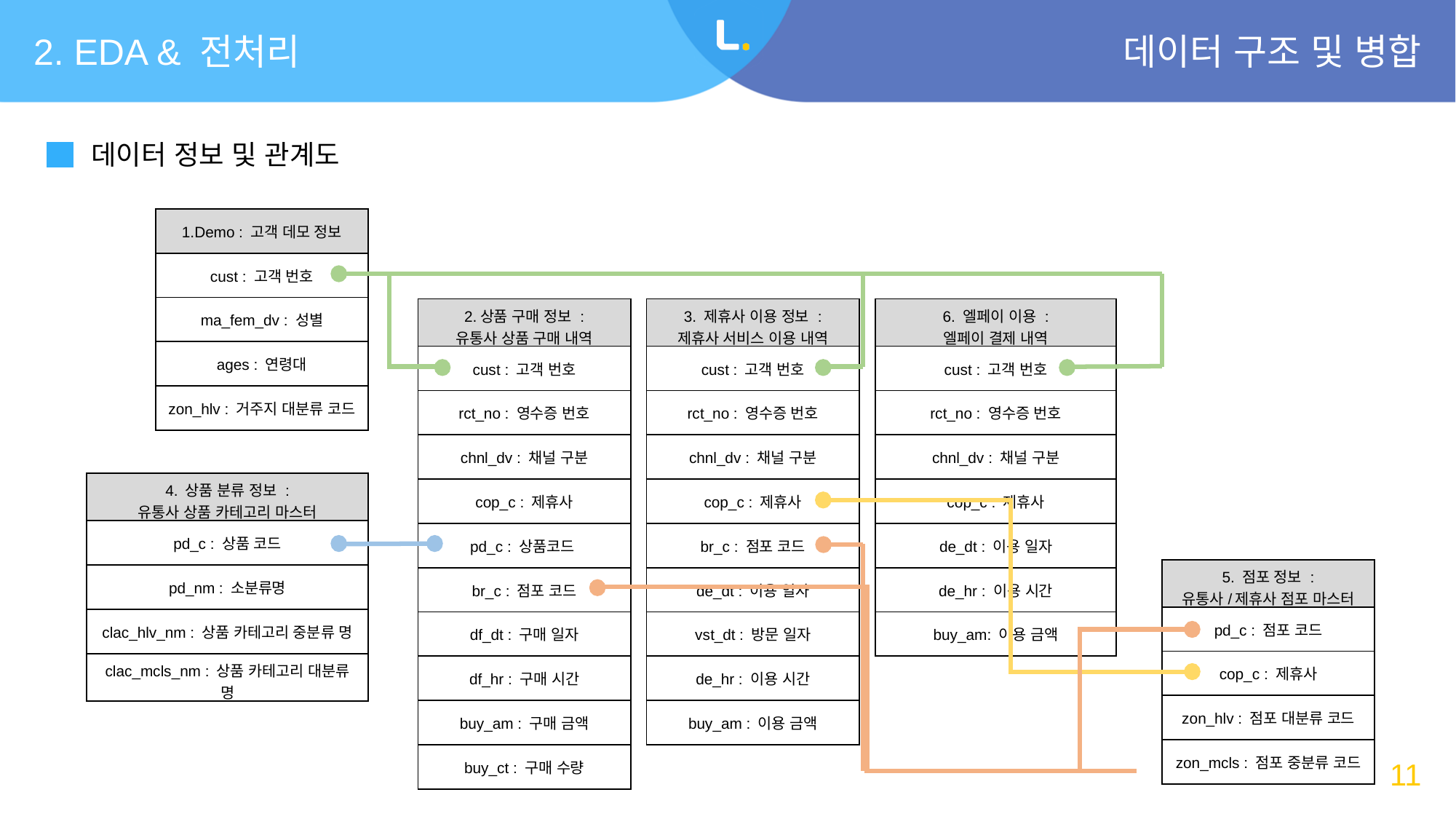

2. EDA & 전처리
데이터 구조 및 병합
데이터 정보 및 관계도

| 1.Demo : 고객 데모 정보 |
| --- |
| cust : 고객 번호 |
| ma\_fem\_dv : 성별 |
| ages : 연령대 |
| zon\_hlv : 거주지 대분류 코드 |

| 2.상품 구매 정보 : 유통사 상품 구매 내역 |
| --- |
| cust : 고객 번호 |
| rct\_no : 영수증 번호 |
| chnl\_dv : 채널 구분 |
| cop\_c : 제휴사 |
| pd\_c : 상품코드 |
| br\_c : 점포 코드 |
| df\_dt : 구매 일자 |
| df\_hr : 구매 시간 |
| buy\_am : 구매 금액 |
| buy\_ct : 구매 수량 |
| 3. 제휴사 이용 정보 : 제휴사 서비스 이용 내역 |
| --- |
| cust : 고객 번호 |
| rct\_no : 영수증 번호 |
| chnl\_dv : 채널 구분 |
| cop\_c : 제휴사 |
| br\_c : 점포 코드 |
| de\_dt : 이용 일자 |
| vst\_dt : 방문 일자 |
| de\_hr : 이용 시간 |
| buy\_am : 이용 금액 |
| 6. 엘페이 이용 : 엘페이 결제 내역 |
| --- |
| cust : 고객 번호 |
| rct\_no : 영수증 번호 |
| chnl\_dv : 채널 구분 |
| cop\_c : 제휴사 |
| de\_dt : 이용 일자 |
| de\_hr : 이용 시간 |
| buy\_am: 이용 금액 |
| 4. 상품 분류 정보 : 유통사 상품 카테고리 마스터 |
| --- |
| pd\_c : 상품 코드 |
| pd\_nm : 소분류명 |
| clac\_hlv\_nm : 상품 카테고리 중분류 명 |
| clac\_mcls\_nm : 상품 카테고리 대분류 명 |

| 5. 점포 정보 : 유통사/제휴사 점포 마스터 |
| --- |
| pd\_c : 점포 코드 |
| cop\_c : 제휴사 |
| zon\_hlv : 점포 대분류 코드 |
| zon\_mcls : 점포 중분류 코드 |

11